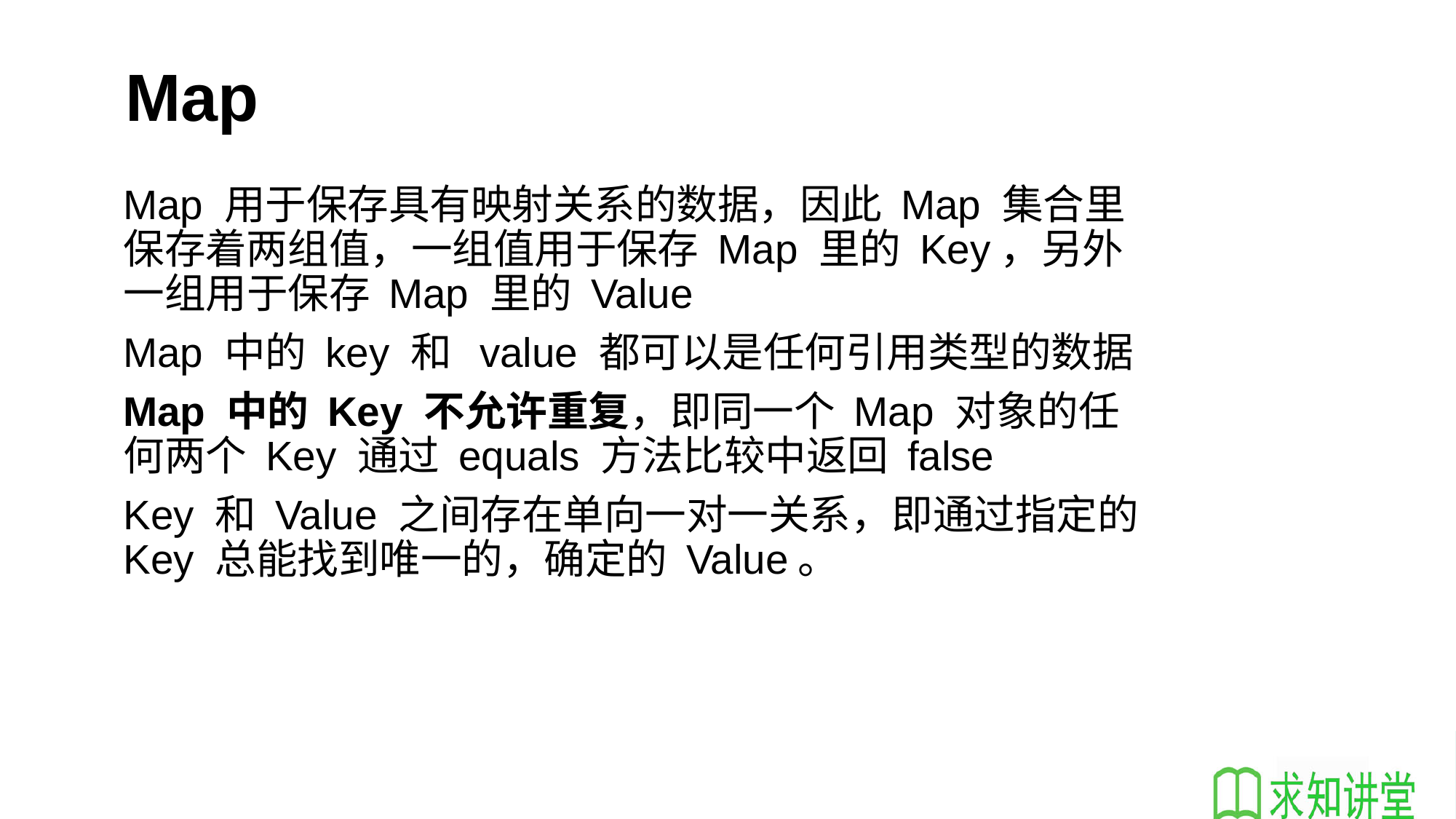

# Map
Map 用于保存具有映射关系的数据，因此 Map 集合里保存着两组值，一组值用于保存 Map 里的 Key，另外一组用于保存 Map 里的 Value
Map 中的 key 和  value 都可以是任何引用类型的数据
Map 中的 Key 不允许重复，即同一个 Map 对象的任何两个 Key 通过 equals 方法比较中返回 false
Key 和 Value 之间存在单向一对一关系，即通过指定的 Key 总能找到唯一的，确定的 Value。